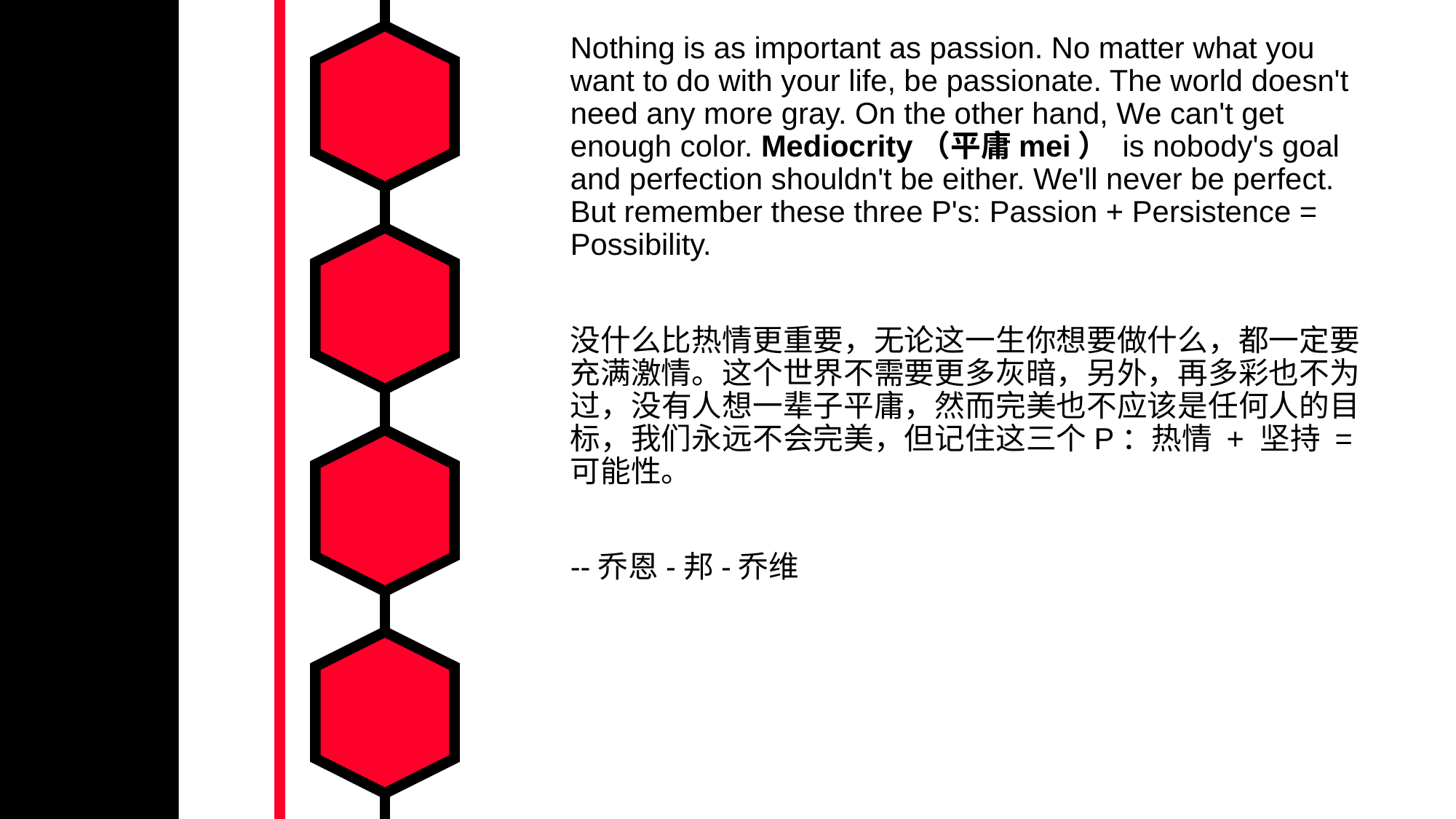

#
Nothing is as important as passion. No matter what you want to do with your life, be passionate. The world doesn't need any more gray. On the other hand, We can't get enough color. Mediocrity（平庸mei） is nobody's goal and perfection shouldn't be either. We'll never be perfect. But remember these three P's: Passion + Persistence = Possibility.

没什么比热情更重要，无论这一生你想要做什么，都一定要充满激情。这个世界不需要更多灰暗，另外，再多彩也不为过，没有人想一辈子平庸，然而完美也不应该是任何人的目标，我们永远不会完美，但记住这三个P：热情 + 坚持 = 可能性。

--乔恩-邦-乔维